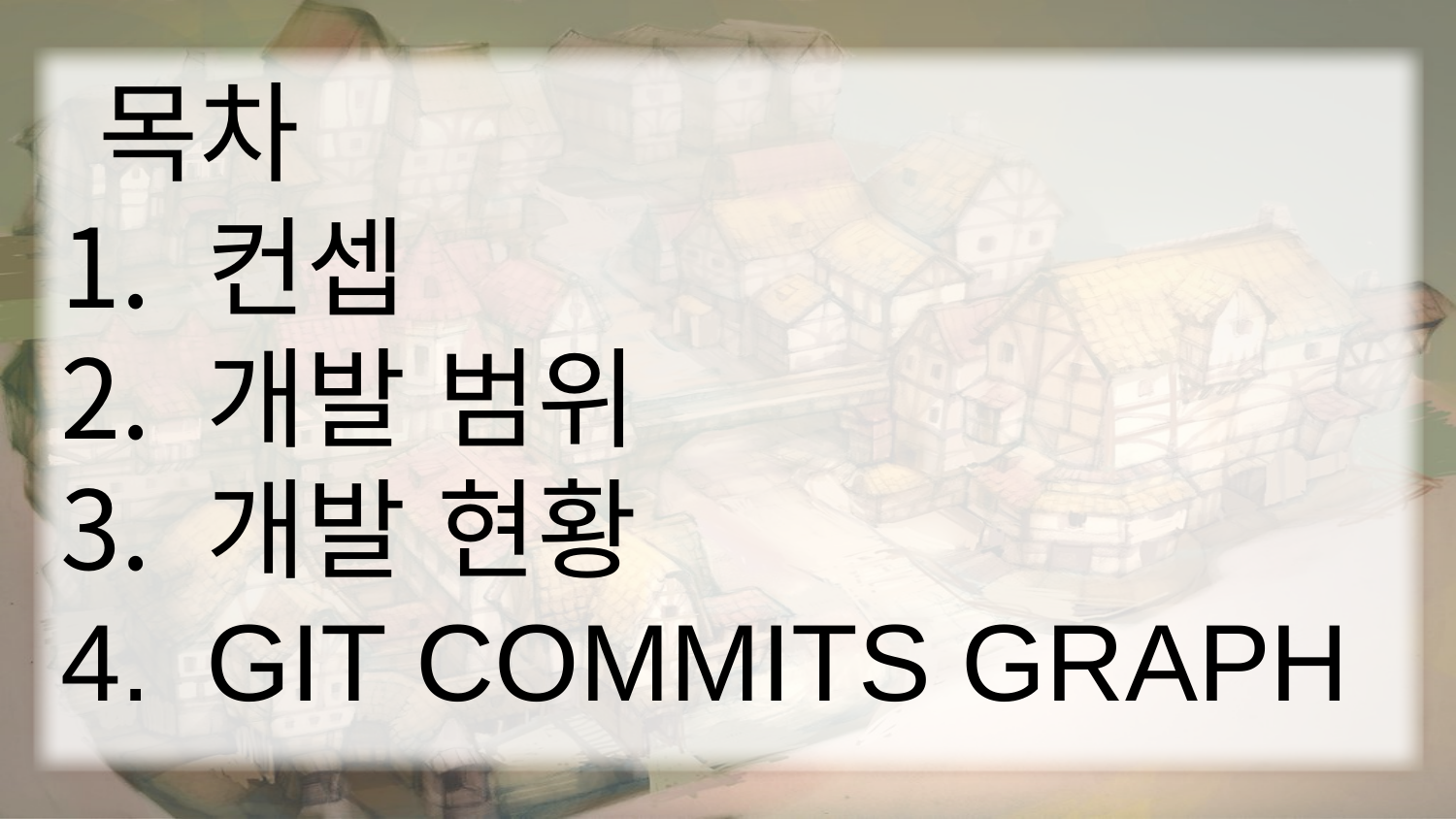

목차
컨셉
개발 범위
개발 현황
GIT COMMITS GRAPH